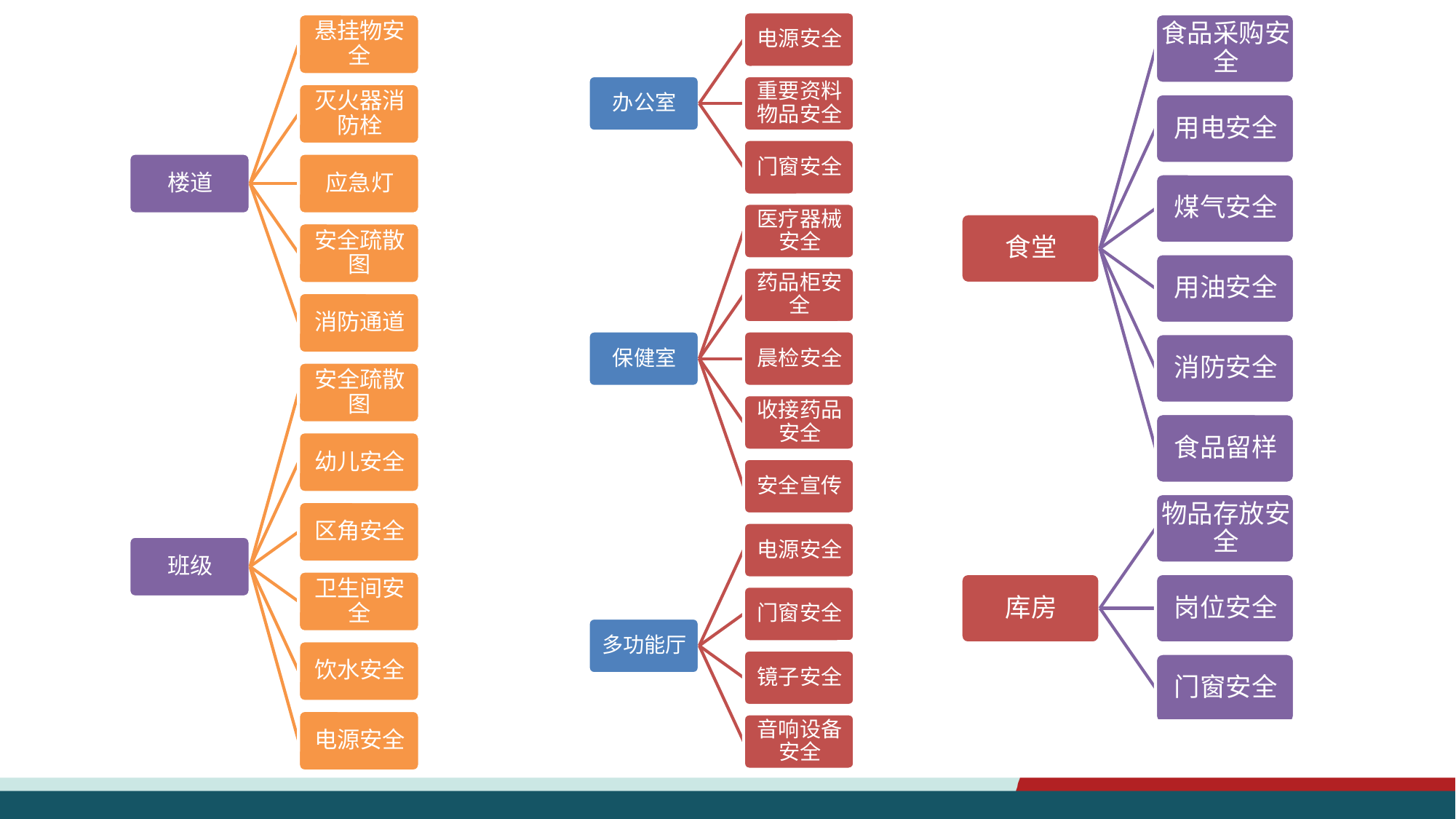

办公室

电源安全

重要资料物品安全

门窗安全
保健室

医疗器械安全

药品柜安全

晨检安全

收接药品安全

安全宣传
多功能厅

电源安全

门窗安全

镜子安全

音响设备安全
楼道

悬挂物安全

灭火器消防栓

应急灯

安全疏散图

消防通道
班级

安全疏散图

幼儿安全

区角安全

卫生间安全

饮水安全

电源安全
食堂

食品采购安全

用电安全

煤气安全

用油安全

消防安全

食品留样
库房

物品存放安全

岗位安全

门窗安全